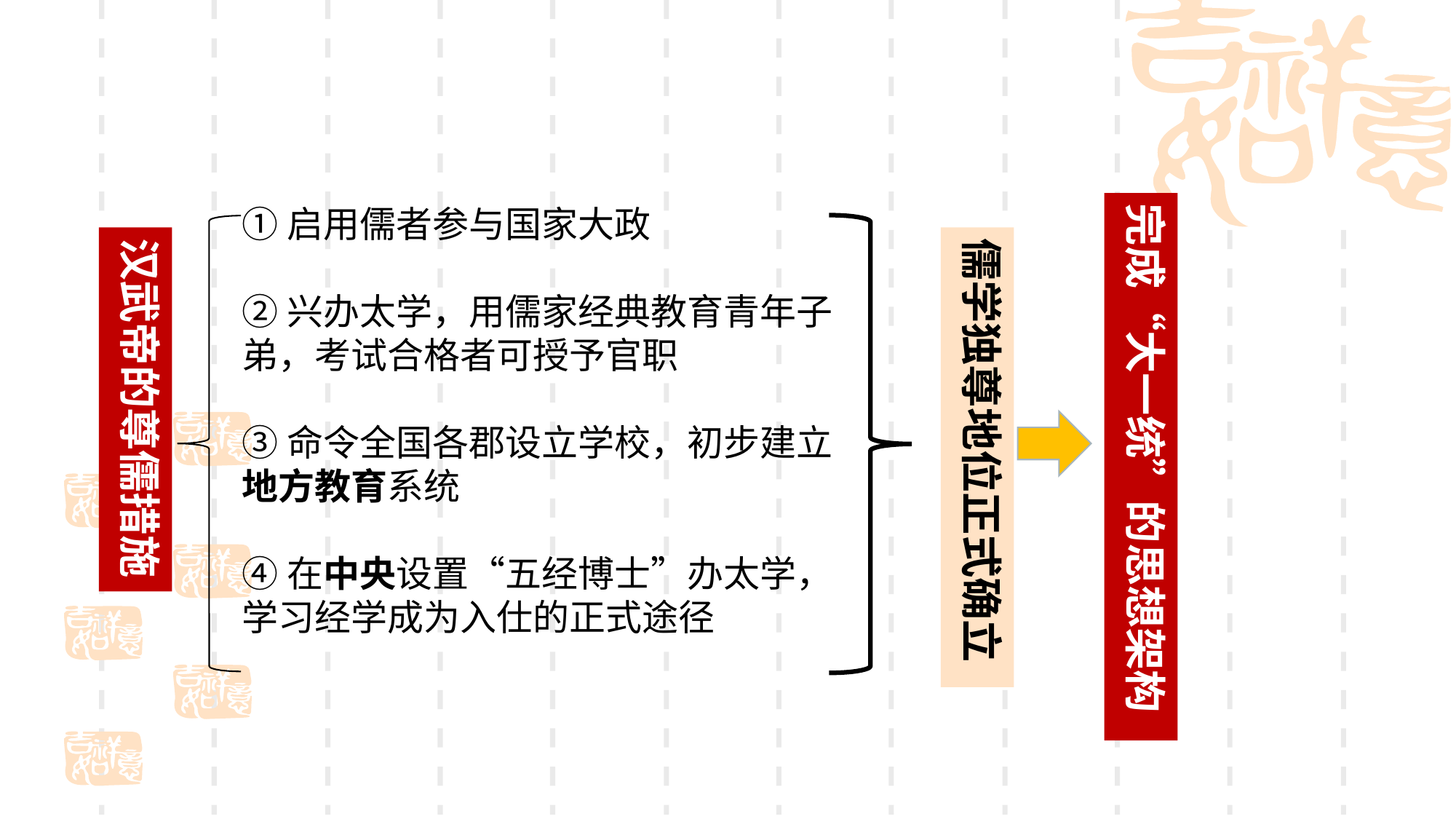

#
完成“大一统”的思想架构
①启用儒者参与国家大政

②兴办太学，用儒家经典教育青年子弟，考试合格者可授予官职

③命令全国各郡设立学校，初步建立地方教育系统

④在中央设置“五经博士”办太学，学习经学成为入仕的正式途径

儒学独尊地位正式确立
汉武帝的尊儒措施